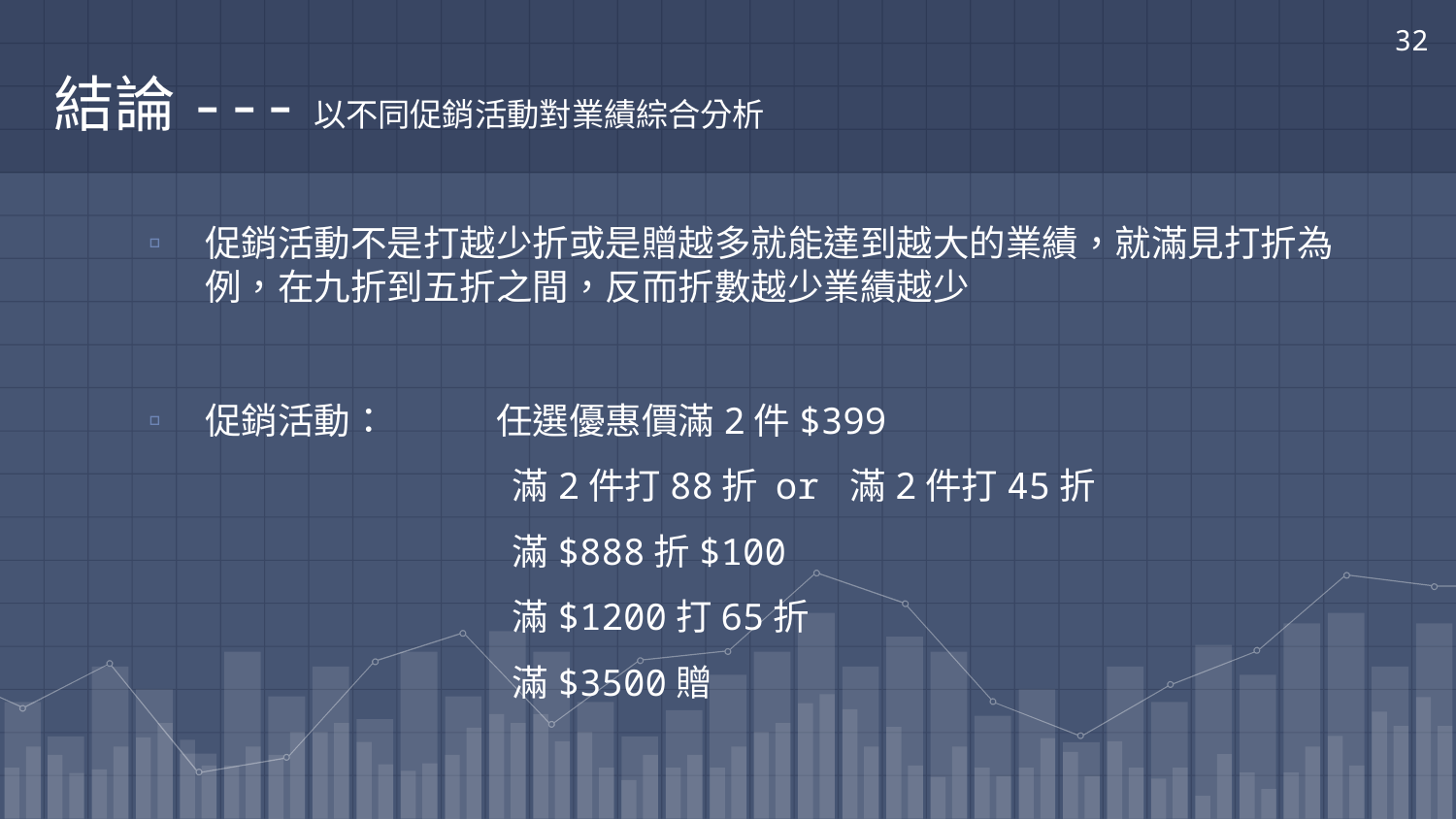

32
# 結論---以不同促銷活動對業績綜合分析
促銷活動不是打越少折或是贈越多就能達到越大的業績，就滿見打折為例，在九折到五折之間，反而折數越少業績越少

促銷活動：	任選優惠價滿2件$399
	滿2件打88折 or 滿2件打45折
	滿$888折$100
	滿$1200打65折
	滿$3500贈